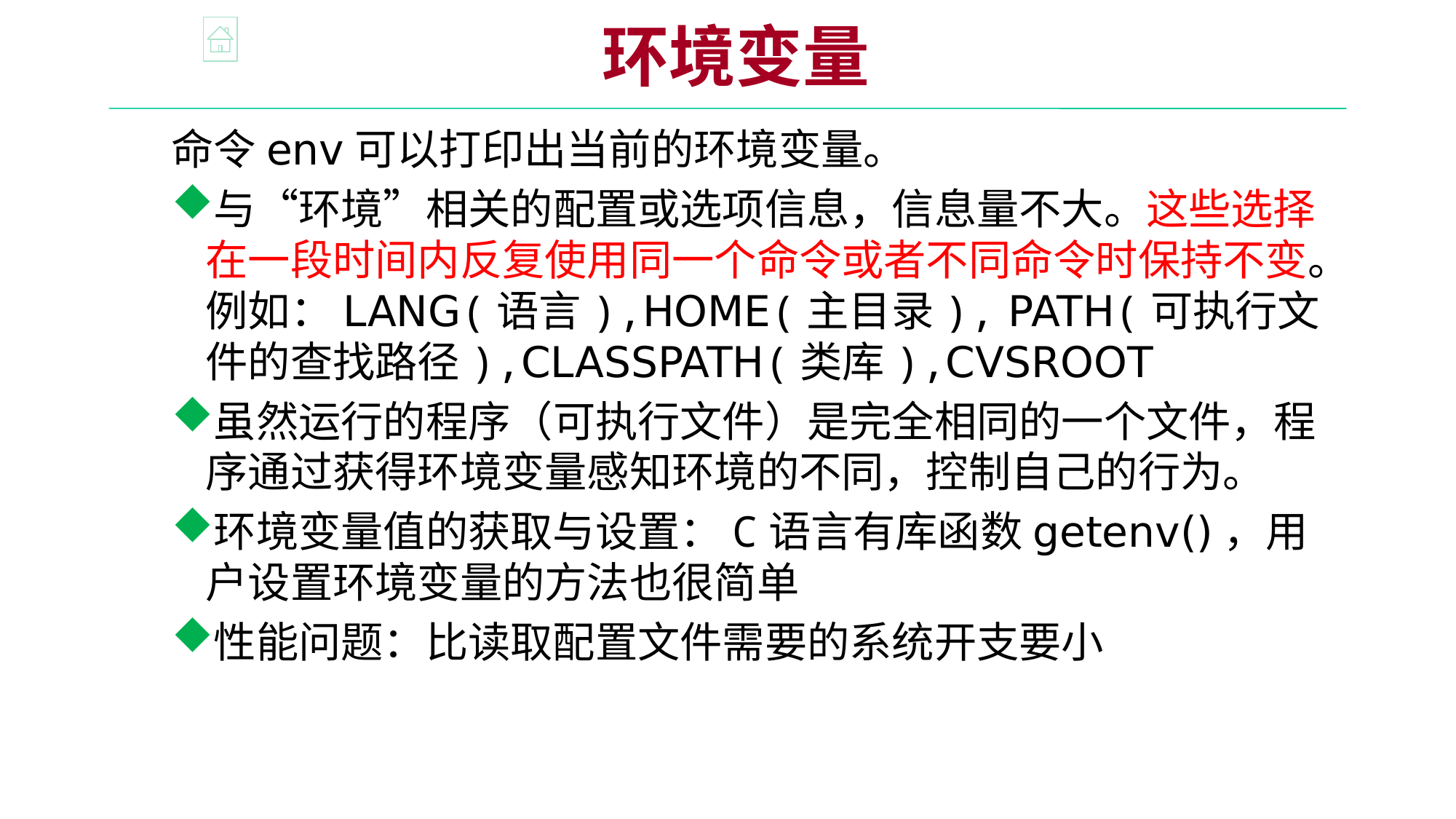

环境变量

命令env可以打印出当前的环境变量。
与“环境”相关的配置或选项信息，信息量不大。这些选择在一段时间内反复使用同一个命令或者不同命令时保持不变。例如：LANG(语言),HOME(主目录), PATH(可执行文件的查找路径),CLASSPATH(类库),CVSROOT
虽然运行的程序（可执行文件）是完全相同的一个文件，程序通过获得环境变量感知环境的不同，控制自己的行为。
环境变量值的获取与设置：C语言有库函数getenv()，用户设置环境变量的方法也很简单
性能问题：比读取配置文件需要的系统开支要小